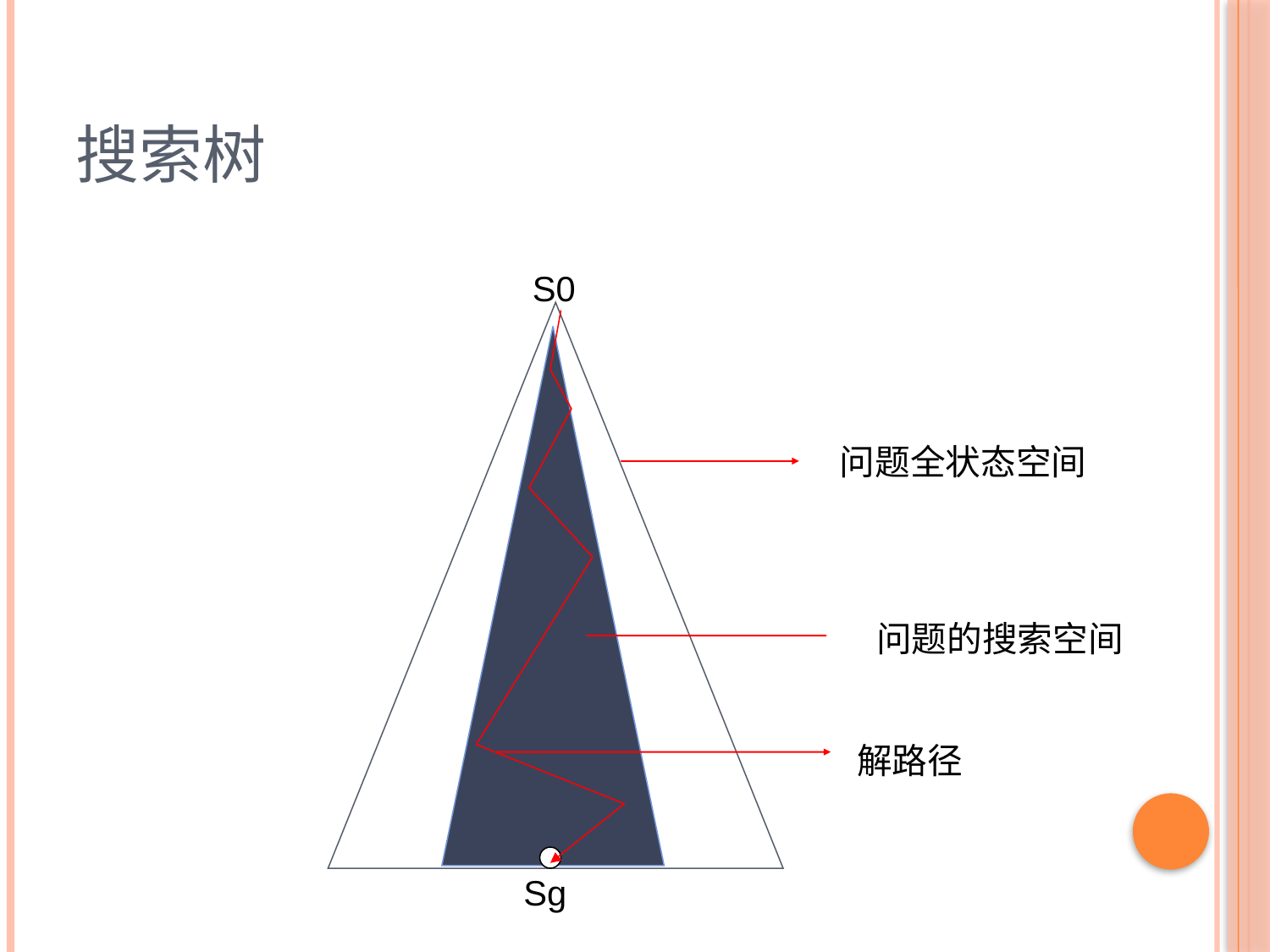

# 搜索树
S0

问题全状态空间

问题的搜索空间

解路径

Sg